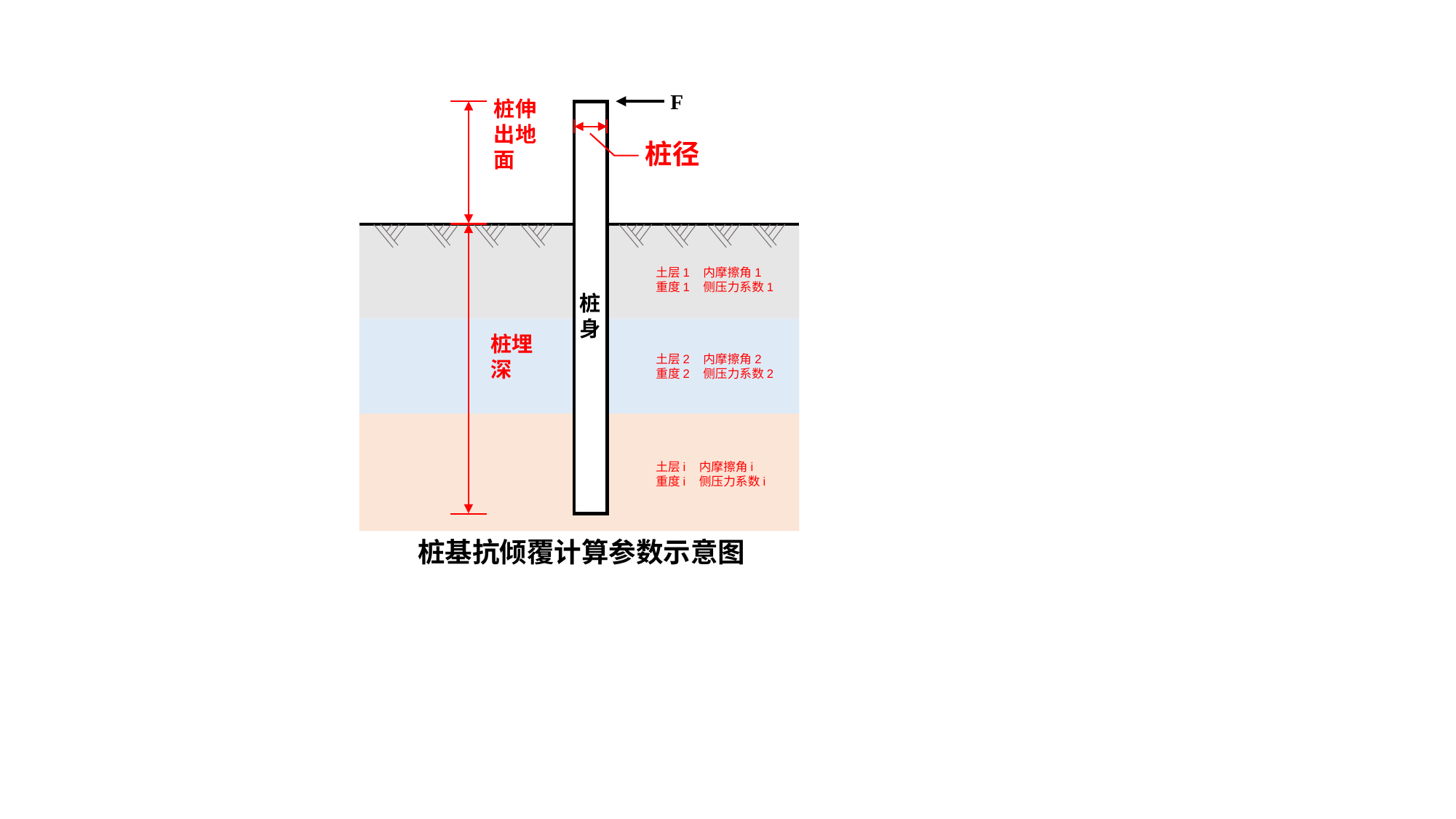

F
桩伸出地面

土层1   内摩擦角1
重度1   侧压力系数1
桩身

桩埋深
土层2   内摩擦角2
重度2   侧压力系数2

土层i   内摩擦角i
重度i   侧压力系数i
桩基抗倾覆计算参数示意图
桩径